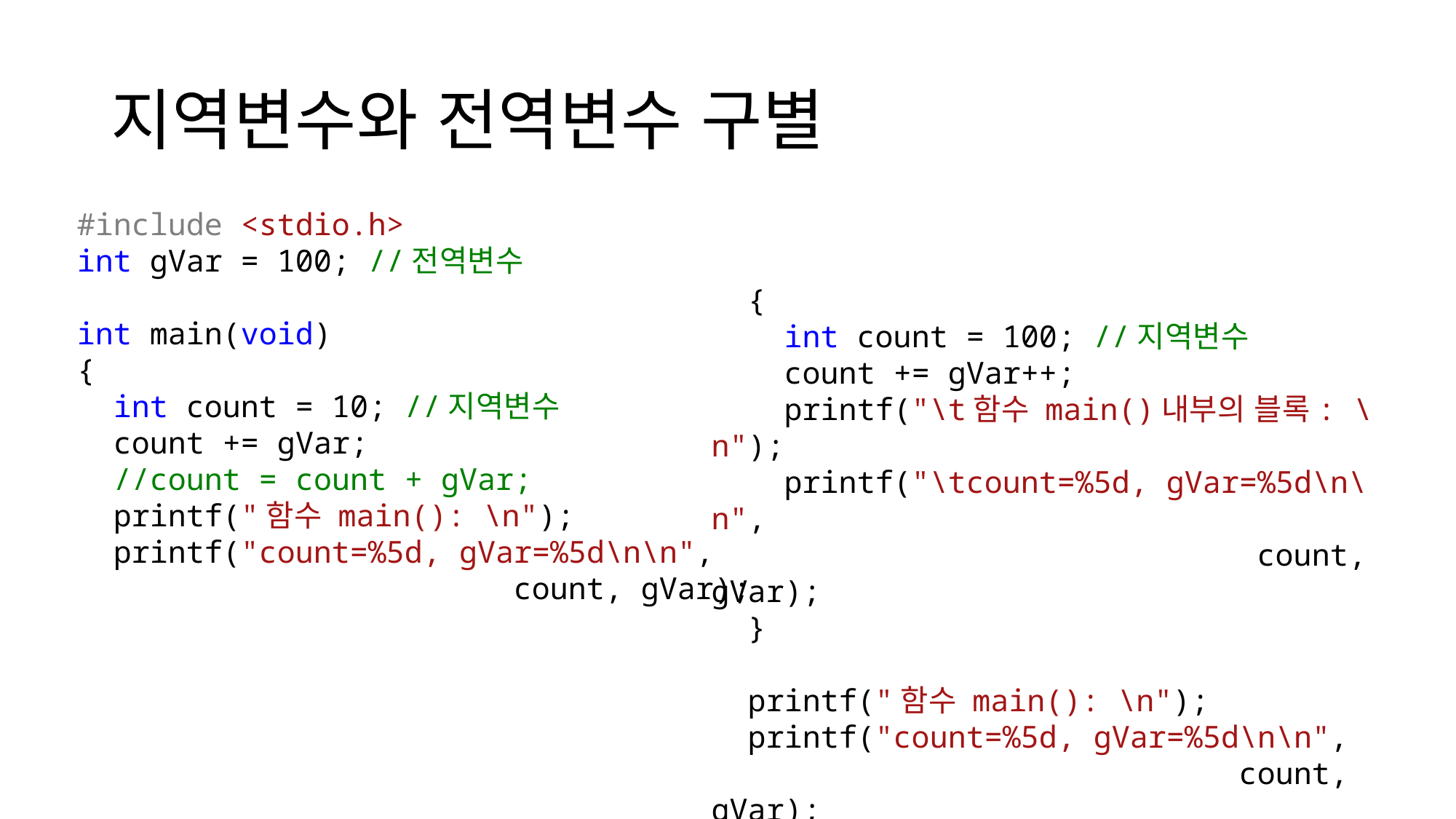

# 지역변수와 전역변수 구별
#include <stdio.h>
int gVar = 100; //전역변수

int main(void)
{
  int count = 10; //지역변수
  count += gVar;
  //count = count + gVar;
  printf("함수 main(): \n");
  printf("count=%5d, gVar=%5d\n\n",
                        count, gVar);
  {
    int count = 100; //지역변수
    count += gVar++;
    printf("\t함수 main()내부의 블록: \n");
    printf("\tcount=%5d, gVar=%5d\n\n",
                              count, gVar);
  }

  printf("함수 main(): \n");
  printf("count=%5d, gVar=%5d\n\n",
                             count, gVar);
  return 0;
}